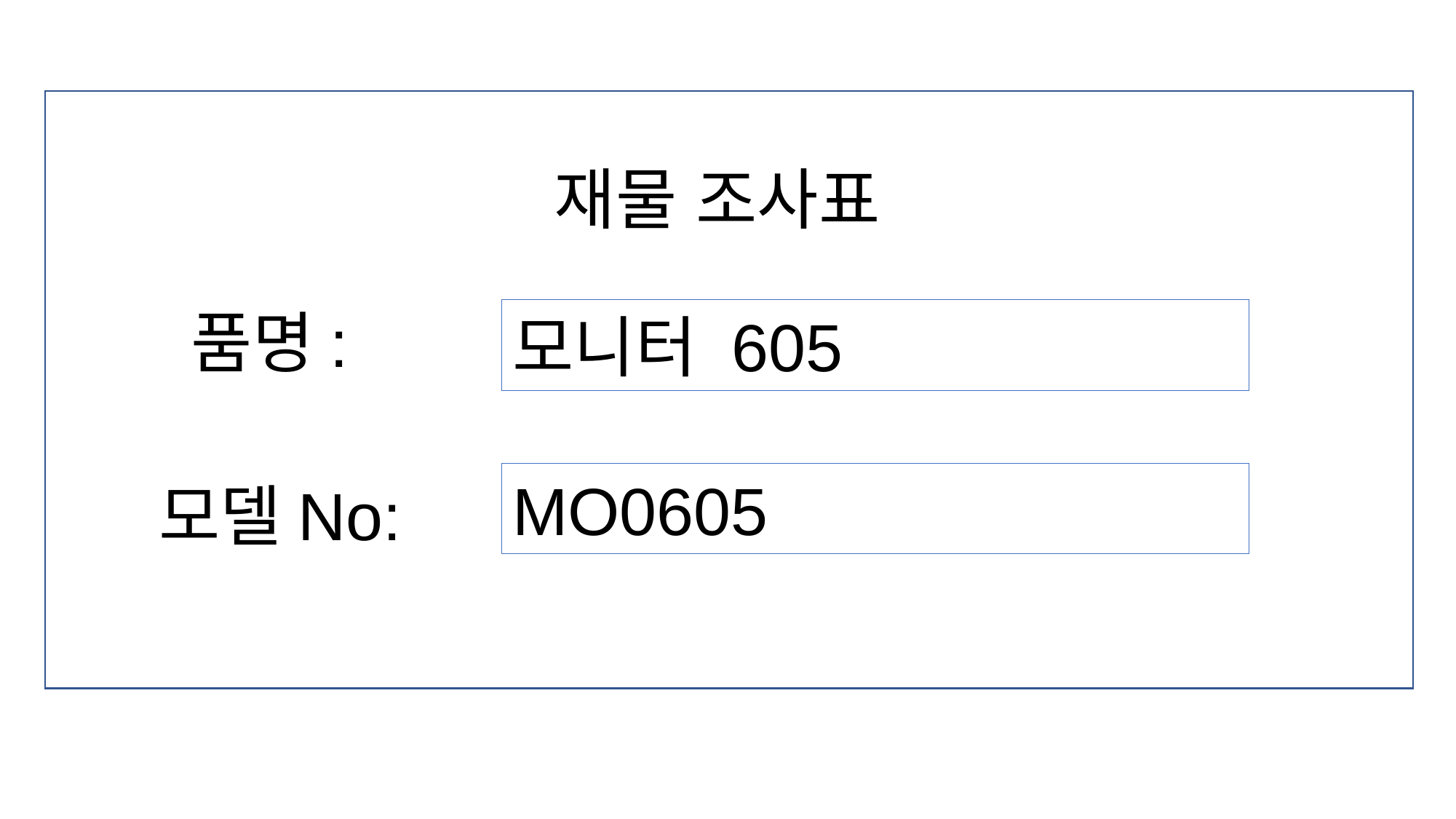

재물 조사표
품명:
모니터 605
MO0605
모델No: